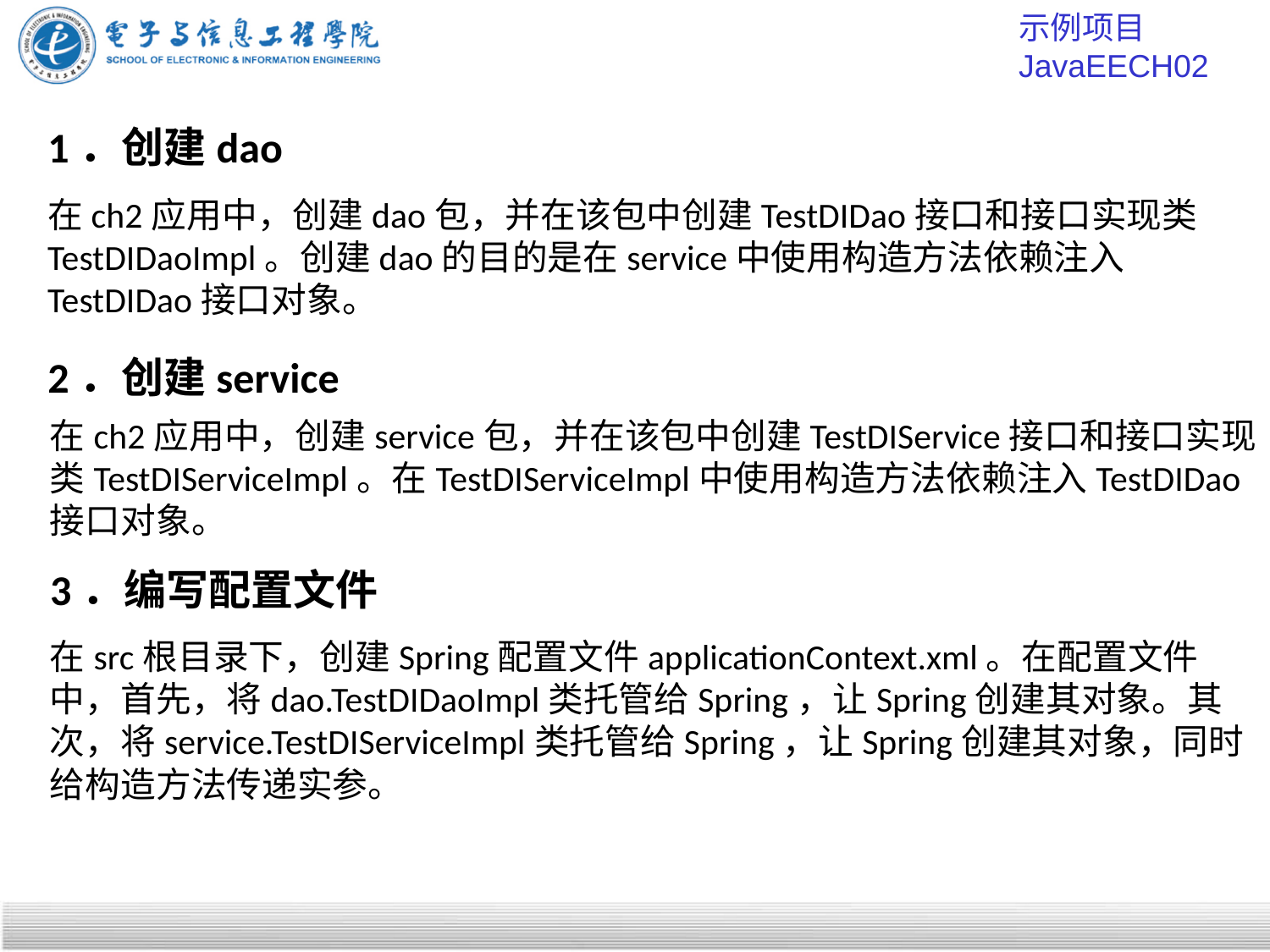

示例项目 JavaEECH02
# 1．创建dao
在ch2应用中，创建dao包，并在该包中创建TestDIDao接口和接口实现类TestDIDaoImpl。创建dao的目的是在service中使用构造方法依赖注入TestDIDao接口对象。
2．创建service
在ch2应用中，创建service包，并在该包中创建TestDIService接口和接口实现类TestDIServiceImpl。在TestDIServiceImpl中使用构造方法依赖注入TestDIDao接口对象。
3．编写配置文件
在src根目录下，创建Spring配置文件applicationContext.xml。在配置文件中，首先，将dao.TestDIDaoImpl类托管给Spring，让Spring创建其对象。其次，将service.TestDIServiceImpl类托管给Spring，让Spring创建其对象，同时给构造方法传递实参。